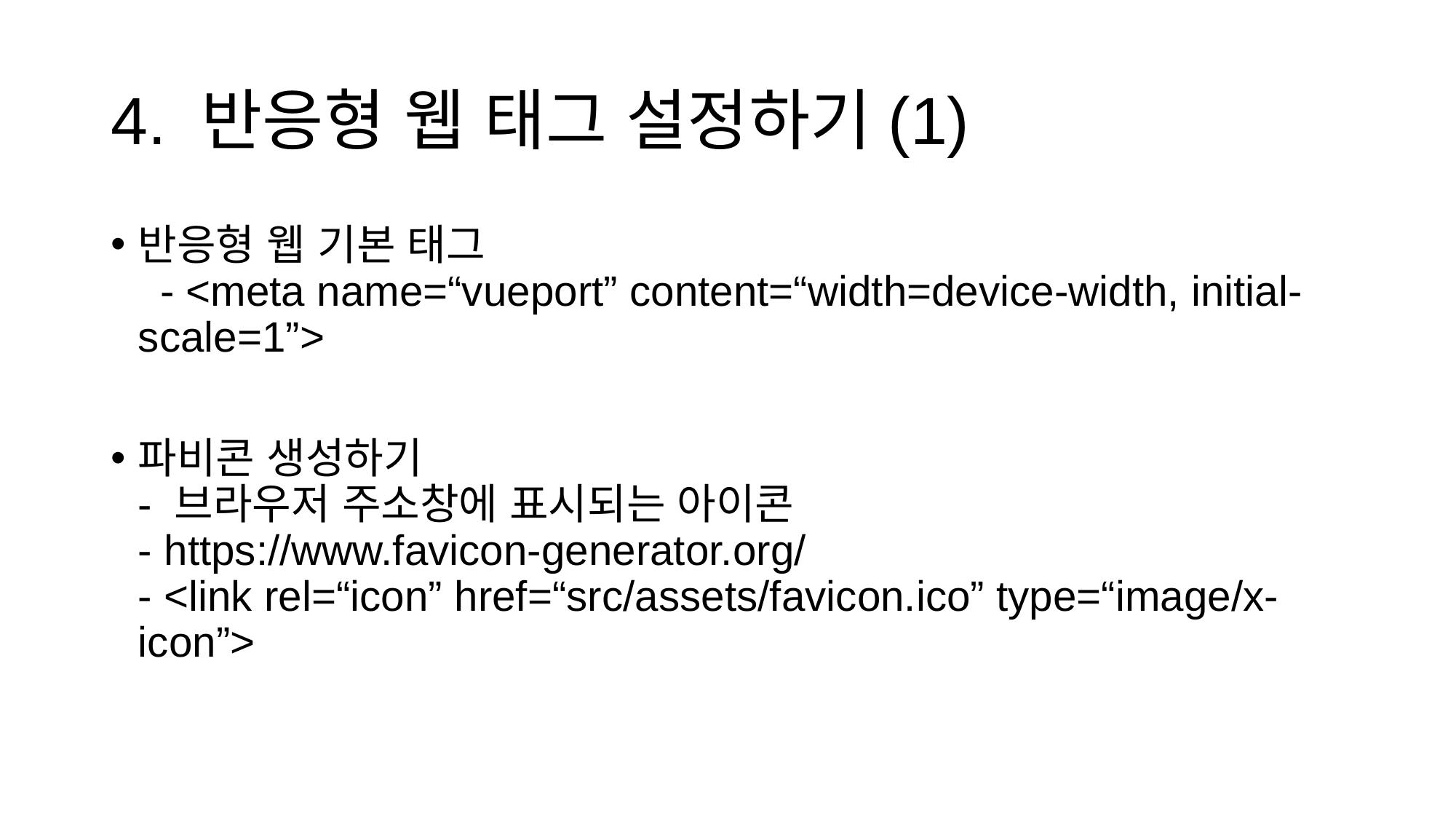

# 4. 반응형 웹 태그 설정하기(1)
반응형 웹 기본 태그
 - <meta name=“vueport” content=“width=device-width, initial-scale=1”>

파비콘 생성하기
- 브라우저 주소창에 표시되는 아이콘
- https://www.favicon-generator.org/
- <link rel=“icon” href=“src/assets/favicon.ico” type=“image/x-icon”>